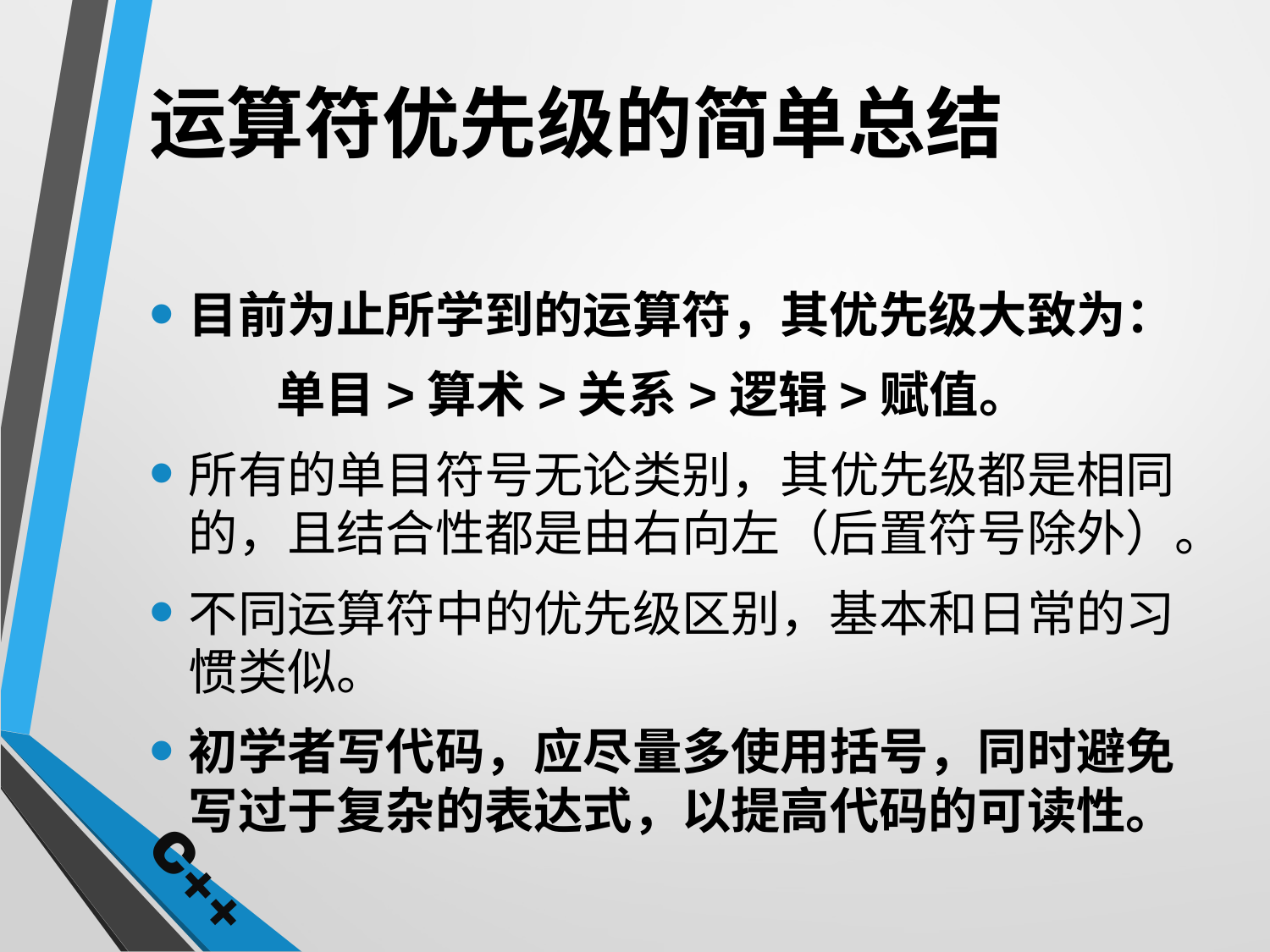

# 运算符优先级的简单总结
目前为止所学到的运算符，其优先级大致为：
	单目>算术>关系>逻辑>赋值。
所有的单目符号无论类别，其优先级都是相同的，且结合性都是由右向左（后置符号除外）。
不同运算符中的优先级区别，基本和日常的习惯类似。
初学者写代码，应尽量多使用括号，同时避免写过于复杂的表达式，以提高代码的可读性。